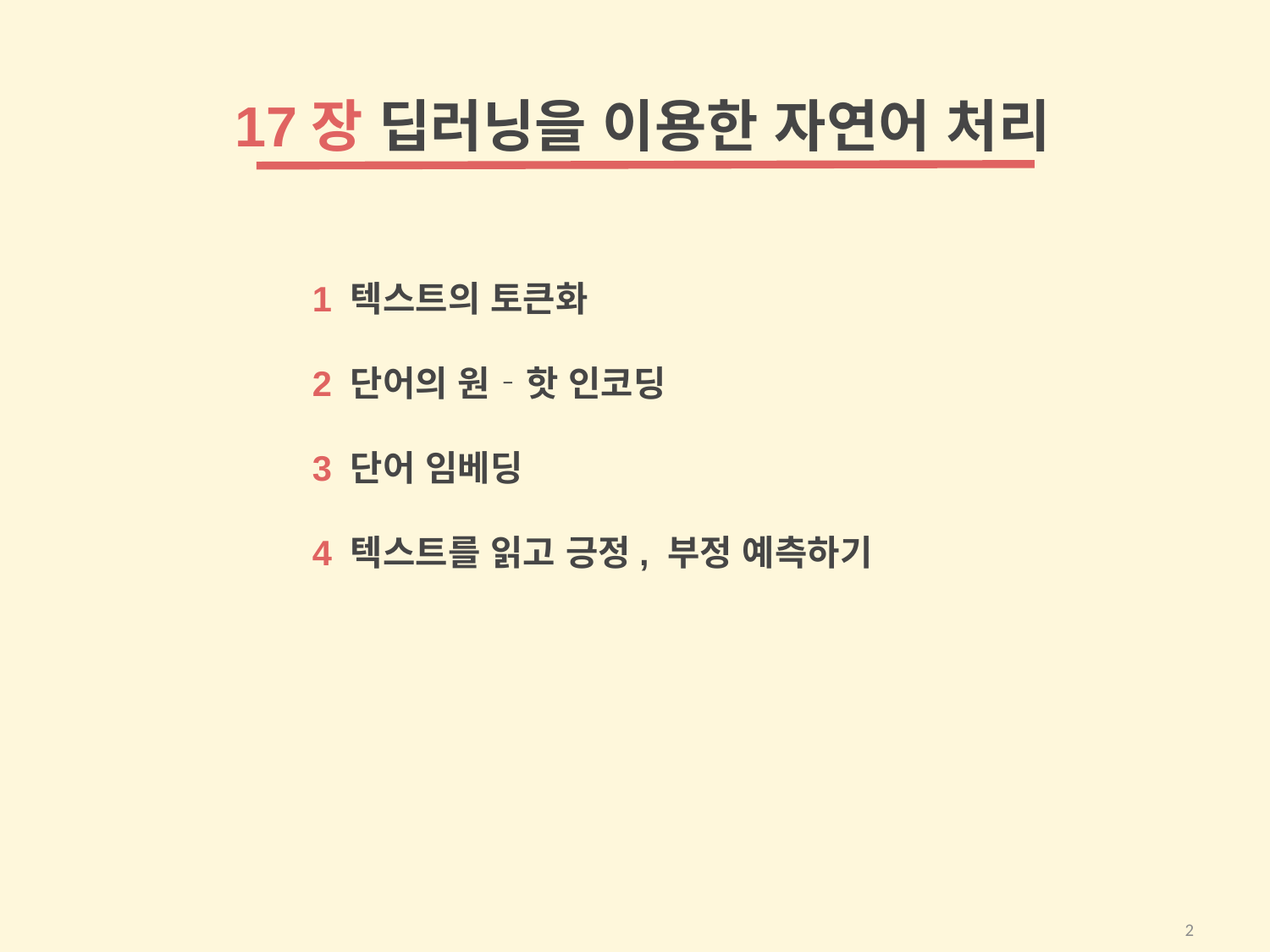

17장 딥러닝을 이용한 자연어 처리
1 텍스트의 토큰화
2 단어의 원‐핫 인코딩
3 단어 임베딩
4 텍스트를 읽고 긍정, 부정 예측하기
2